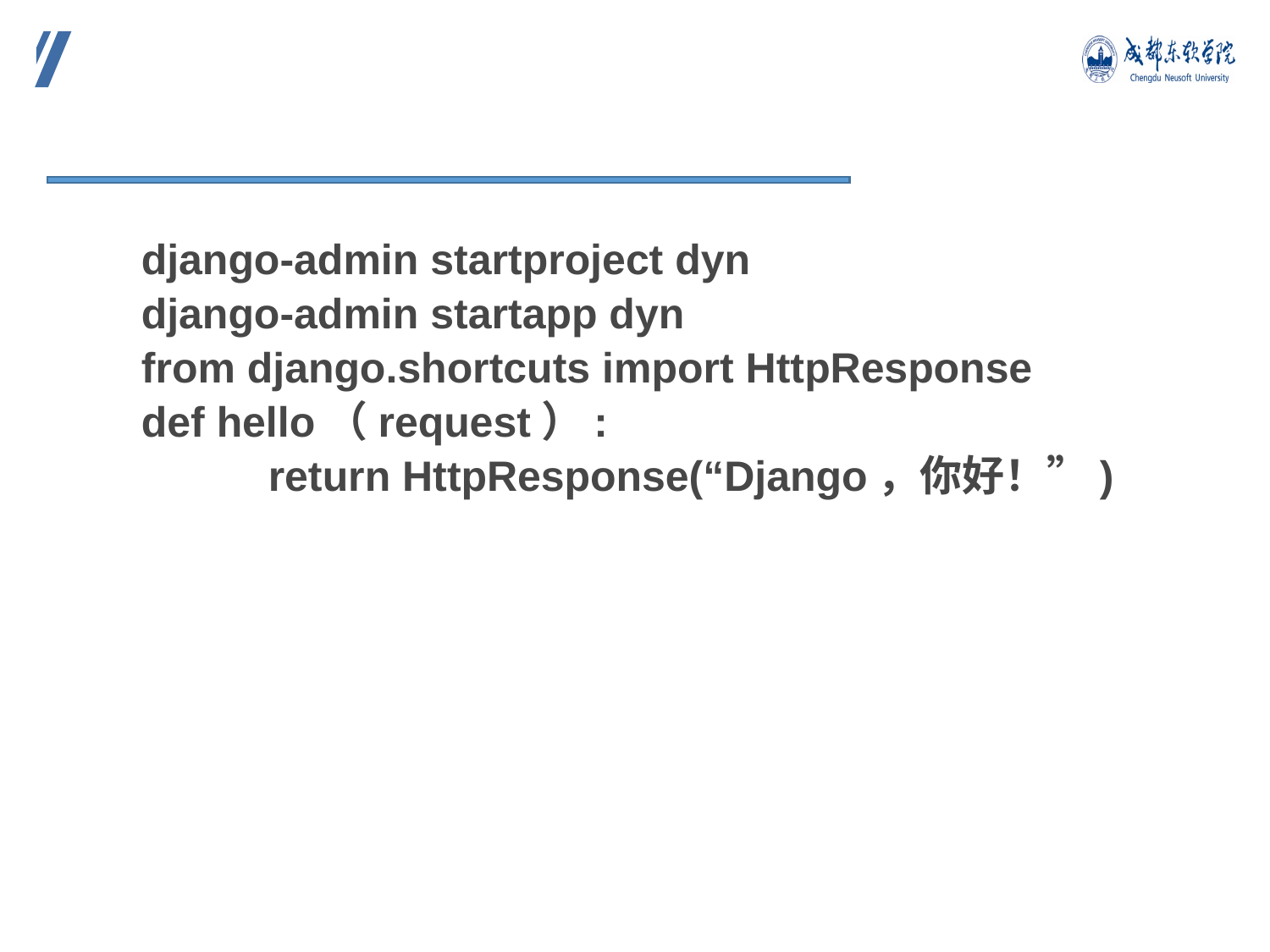

django-admin startproject dyn
django-admin startapp dyn
from django.shortcuts import HttpResponse
def hello（request）:
	return HttpResponse(“Django，你好！”)